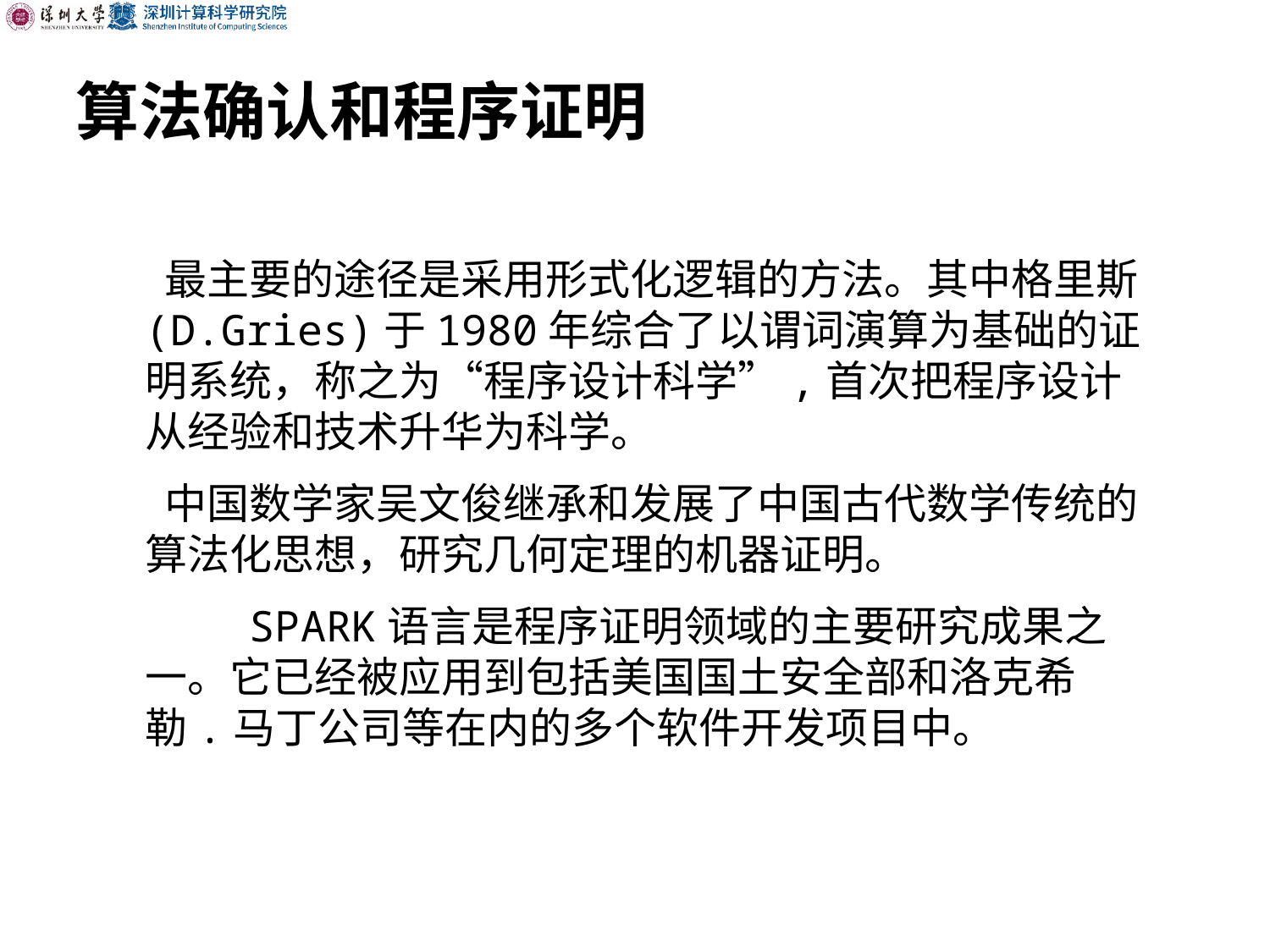

算法确认和程序证明
      最主要的途径是采用形式化逻辑的方法。其中格里斯(D.Gries)于1980年综合了以谓词演算为基础的证明系统，称之为“程序设计科学”,首次把程序设计从经验和技术升华为科学。
      中国数学家吴文俊继承和发展了中国古代数学传统的算法化思想，研究几何定理的机器证明。
      SPARK语言是程序证明领域的主要研究成果之一。它已经被应用到包括美国国土安全部和洛克希勒.马丁公司等在内的多个软件开发项目中。